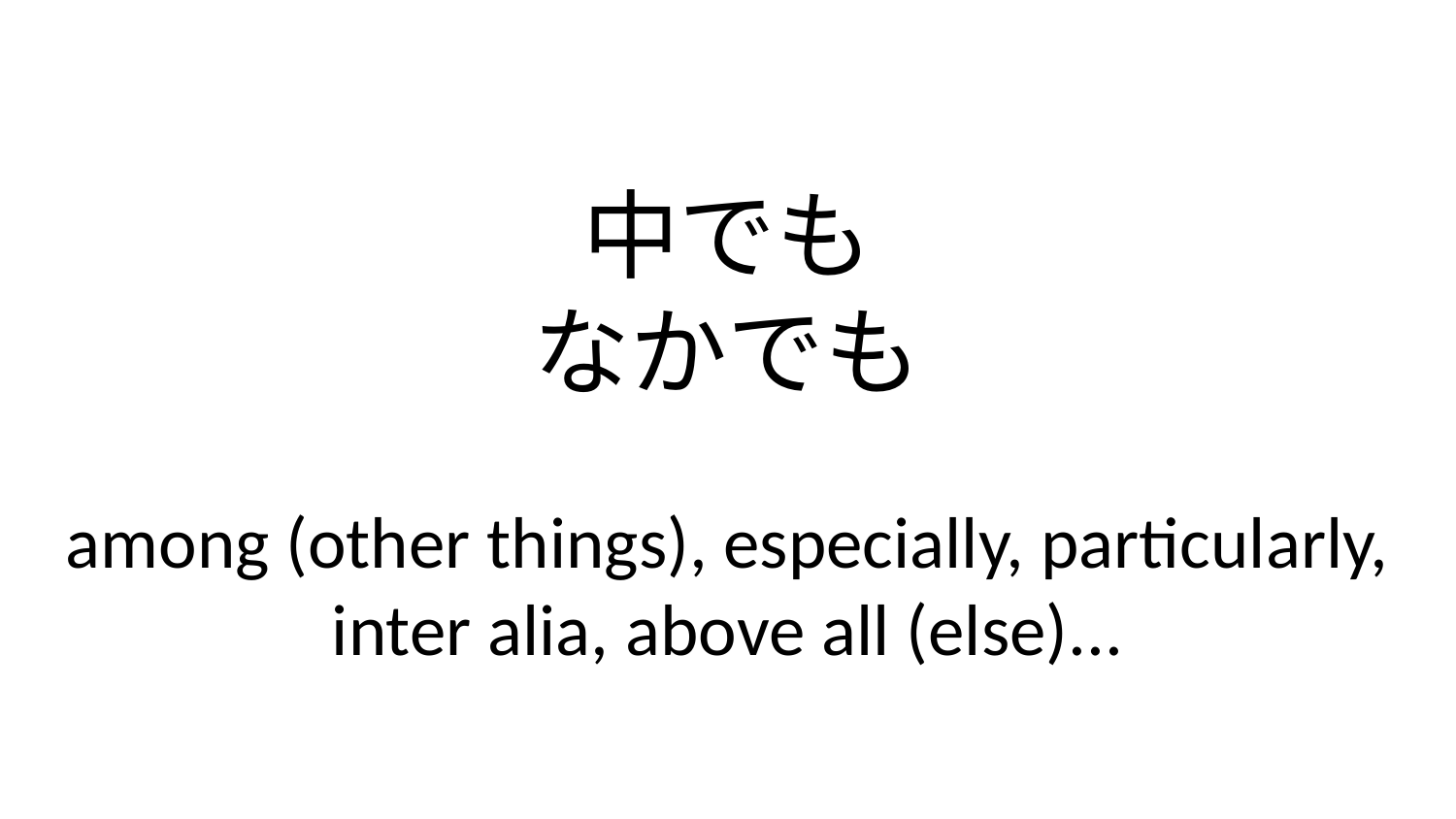

中でも
なかでも
among (other things), especially, particularly, inter alia, above all (else)...
526-540